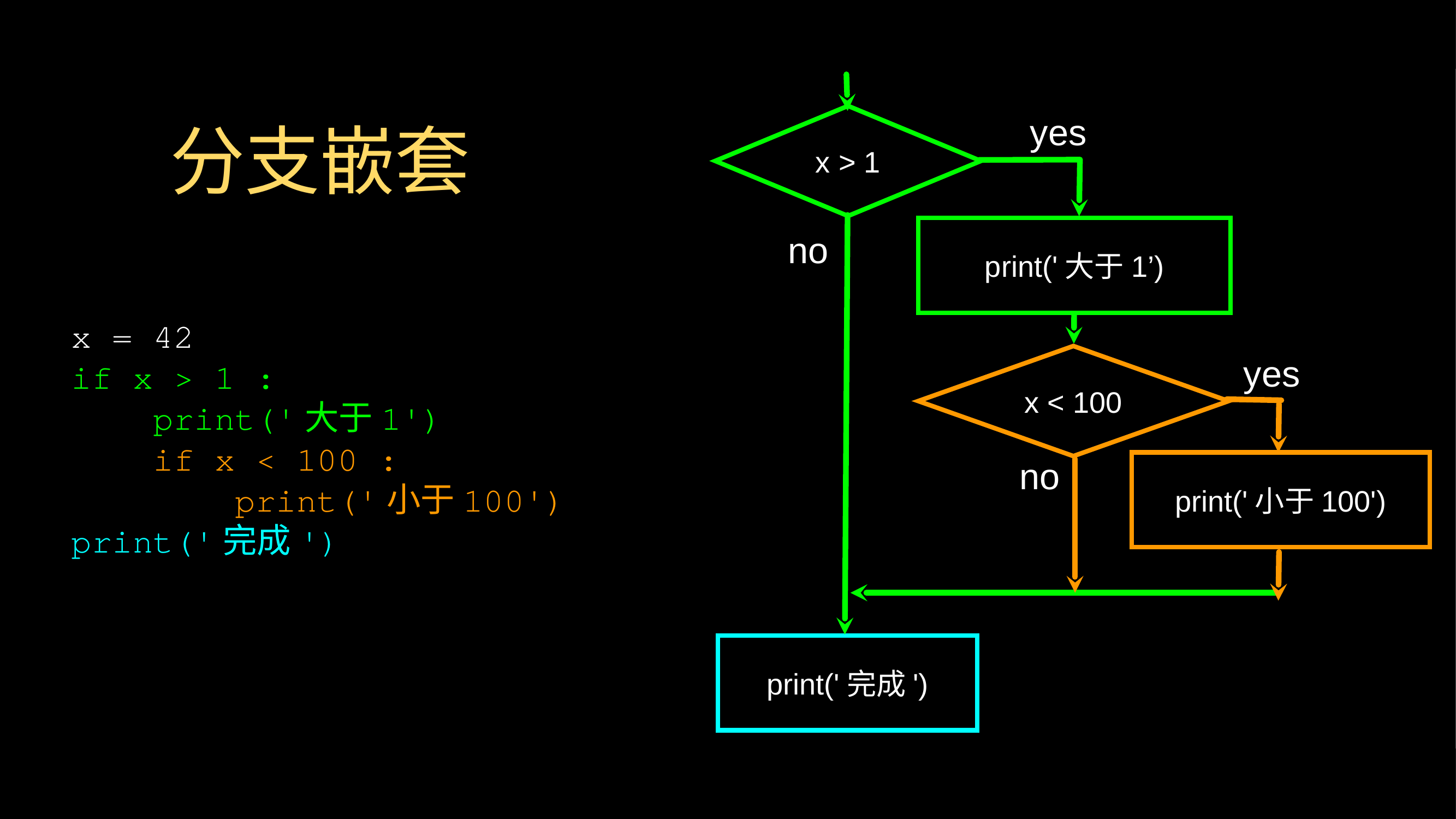

分支嵌套

x > 1
yes

no

print('大于1’)
x = 42
if x > 1 :
    print('大于1')
    if x < 100 :
        print('小于100')
print('完成')

x < 100
yes

no

print('小于100')

print('完成')